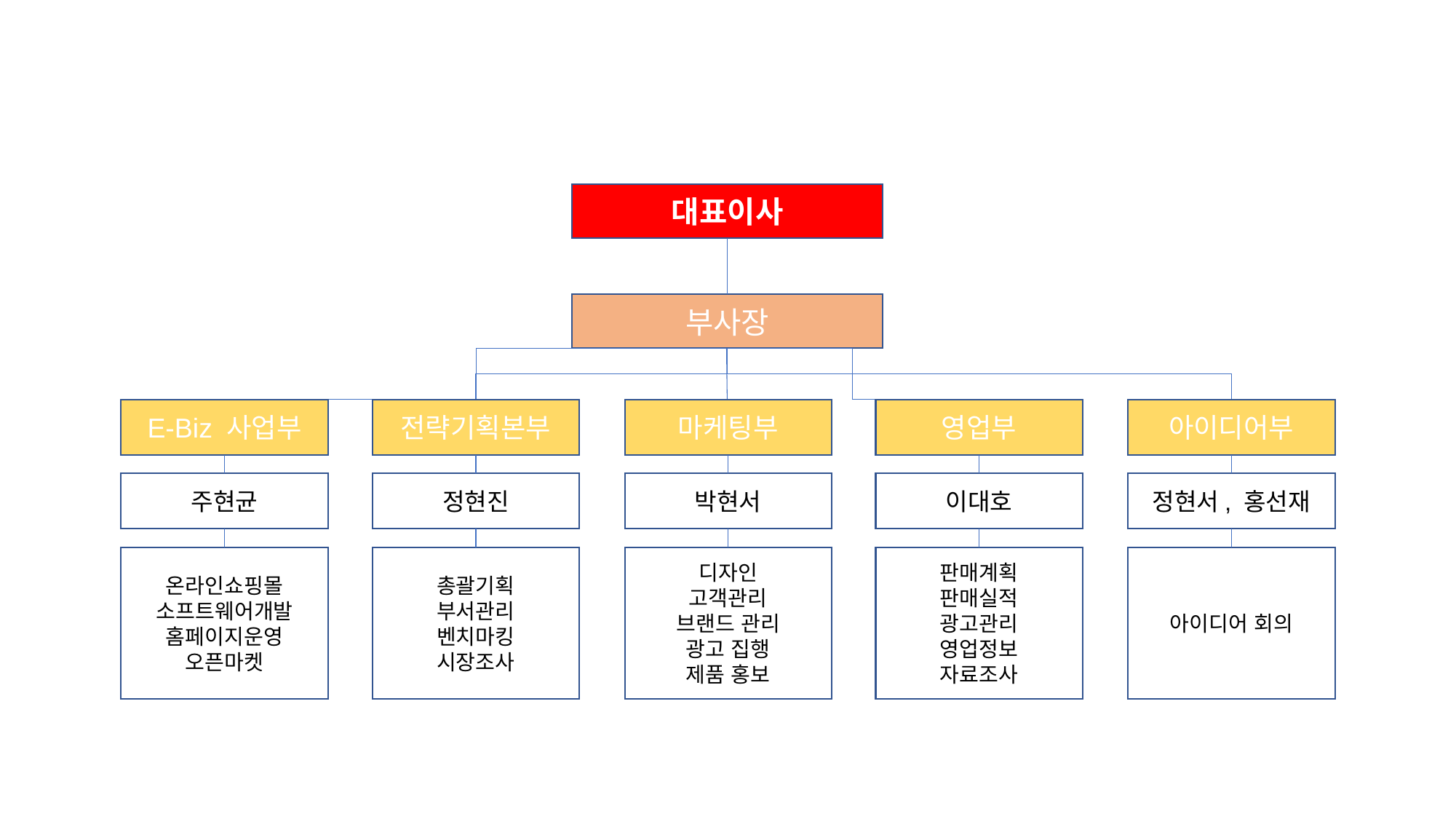

대표이사
부사장
E-Biz 사업부
주현균
온라인쇼핑몰
소프트웨어개발
홈페이지운영
오픈마켓
전략기획본부
정현진
총괄기획
부서관리
벤치마킹
시장조사
마케팅부
박현서
디자인
고객관리
브랜드 관리
광고 집행
제품 홍보
영업부
이대호
판매계획
판매실적
광고관리
영업정보
자료조사
아이디어부
정현서, 홍선재
아이디어 회의